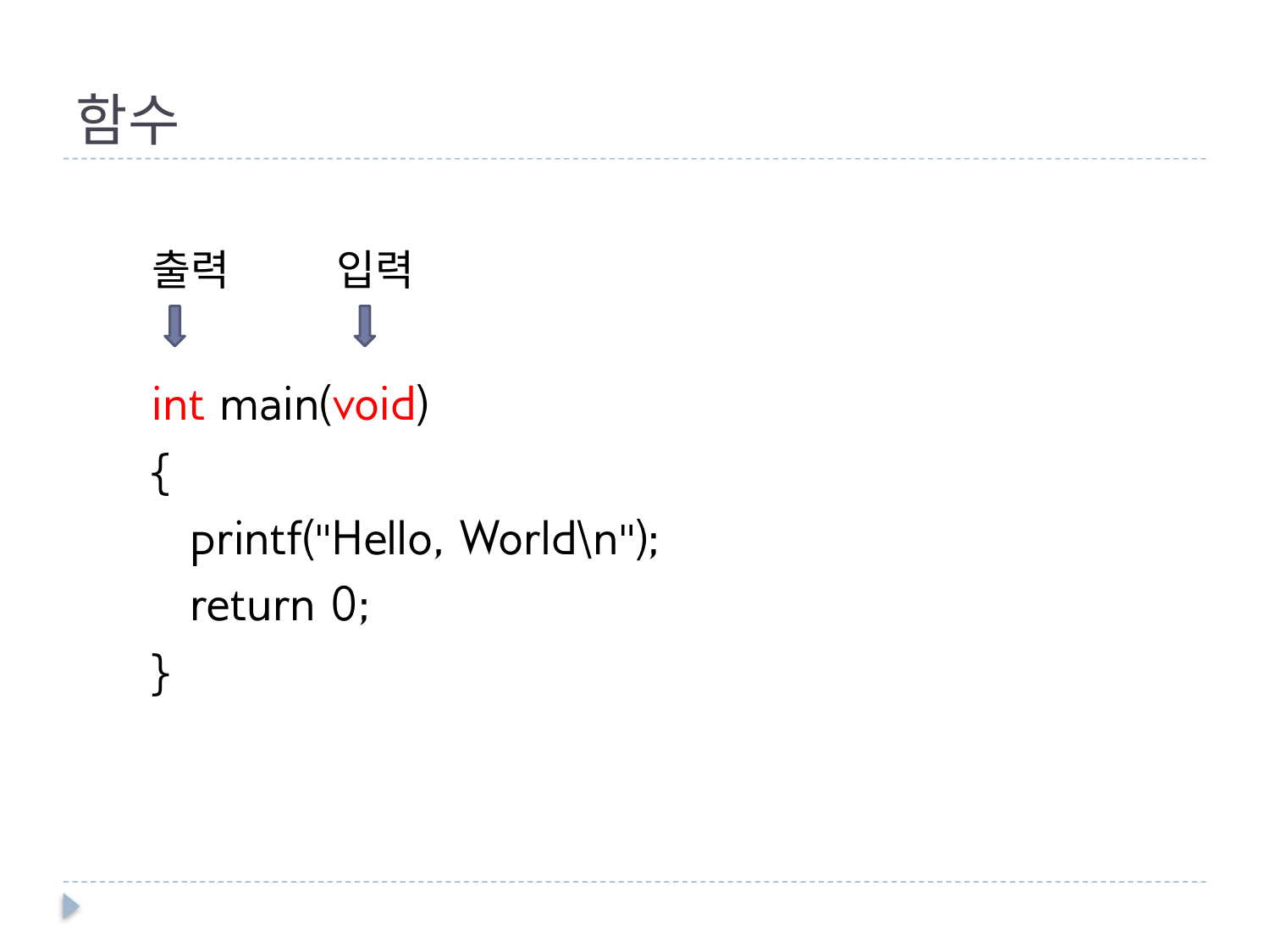

# 함수

출력         입력

int main(void)
{
printf("Hello, World\n");
return 0;
}